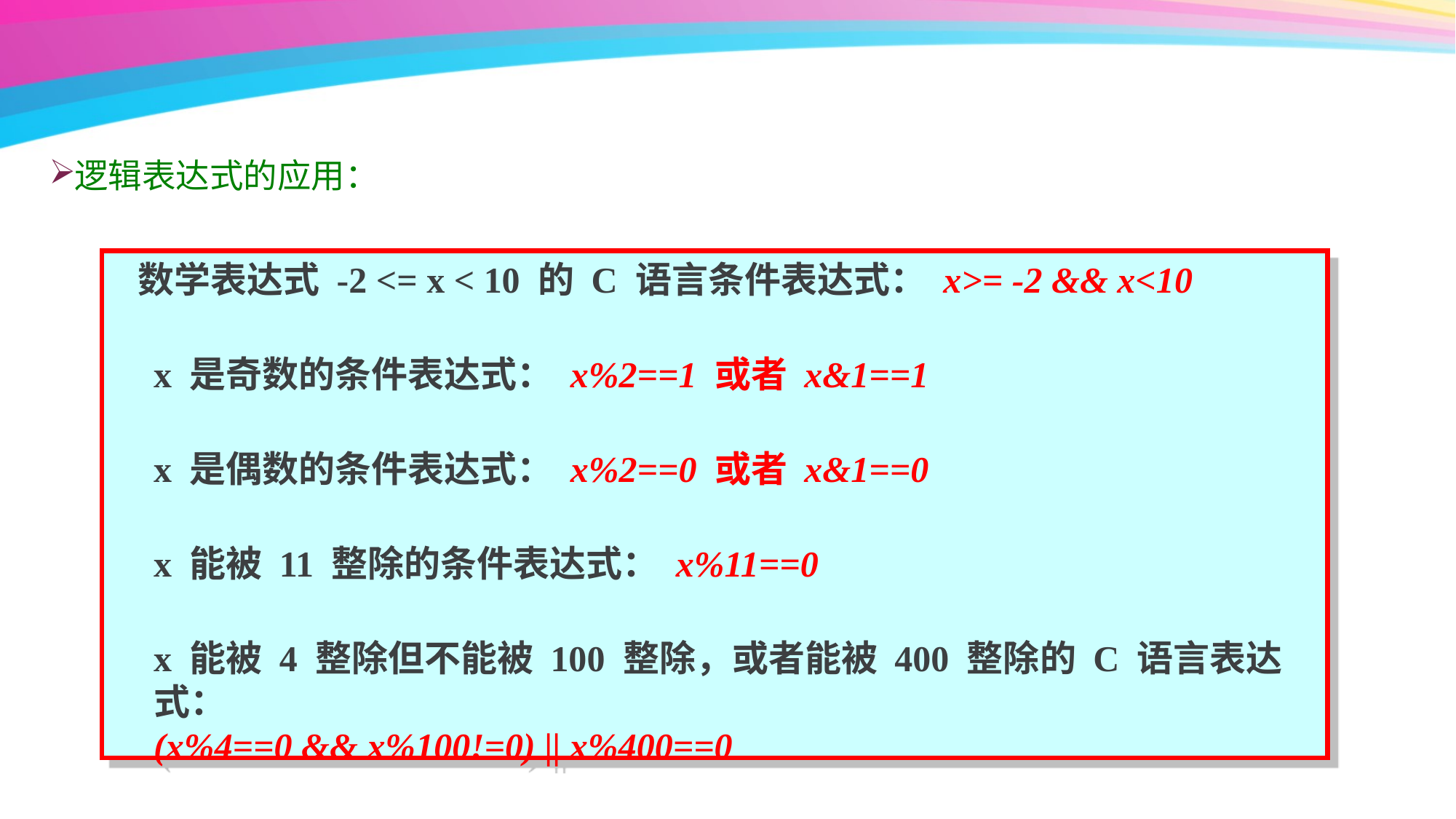

逻辑表达式的应用：
  数学表达式 -2 <= x < 10 的 C 语言条件表达式： x>= -2 && x<10
x 是奇数的条件表达式： x%2==1 或者 x&1==1
x 是偶数的条件表达式： x%2==0 或者 x&1==0
x 能被 11 整除的条件表达式： x%11==0
x 能被 4 整除但不能被 100 整除，或者能被 400 整除的 C 语言表达式：
(x%4==0 && x%100!=0) || x%400==0